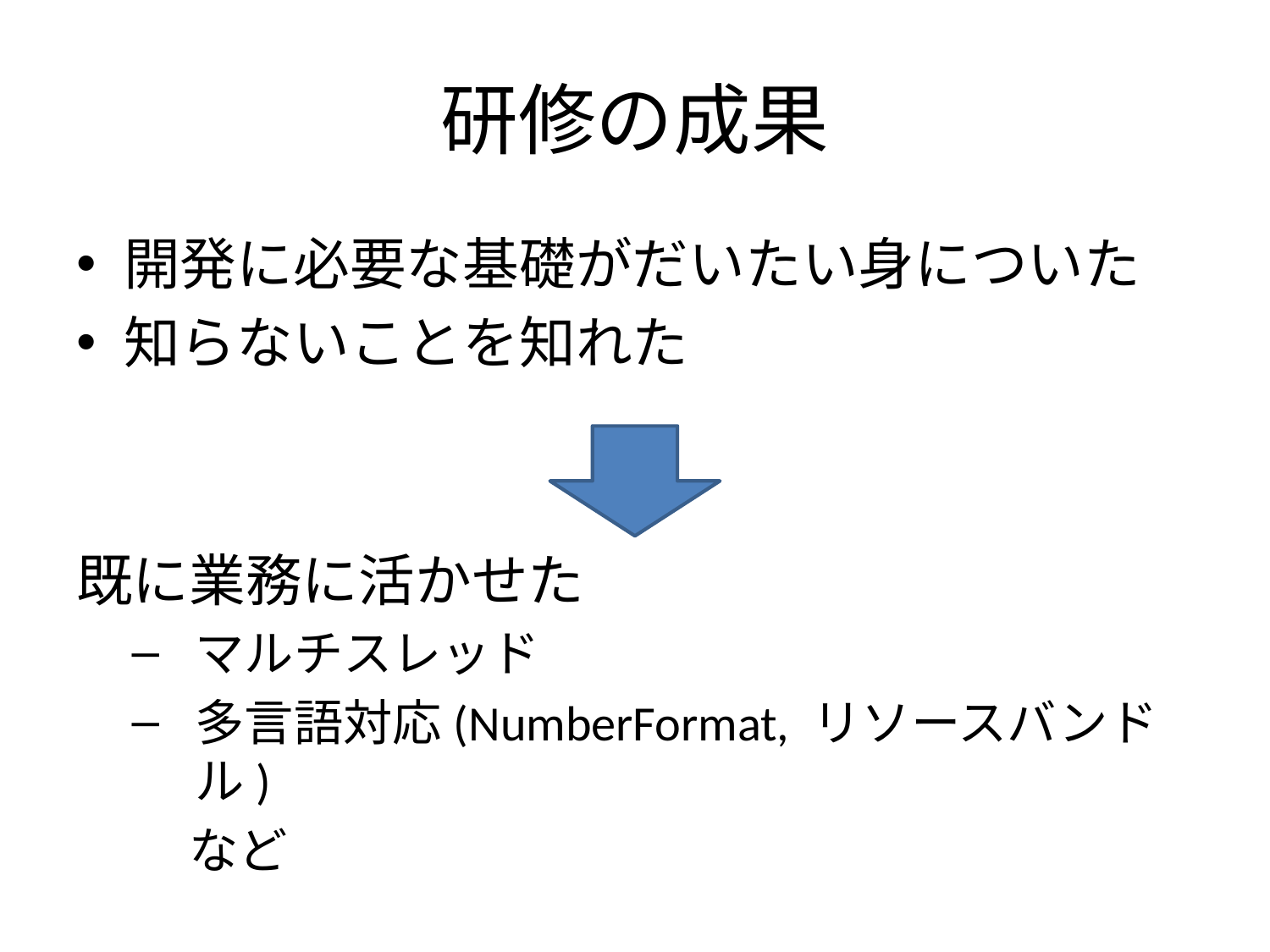

# 研修の成果
開発に必要な基礎がだいたい身についた
知らないことを知れた

既に業務に活かせた
マルチスレッド
多言語対応(NumberFormat, リソースバンドル)
　など